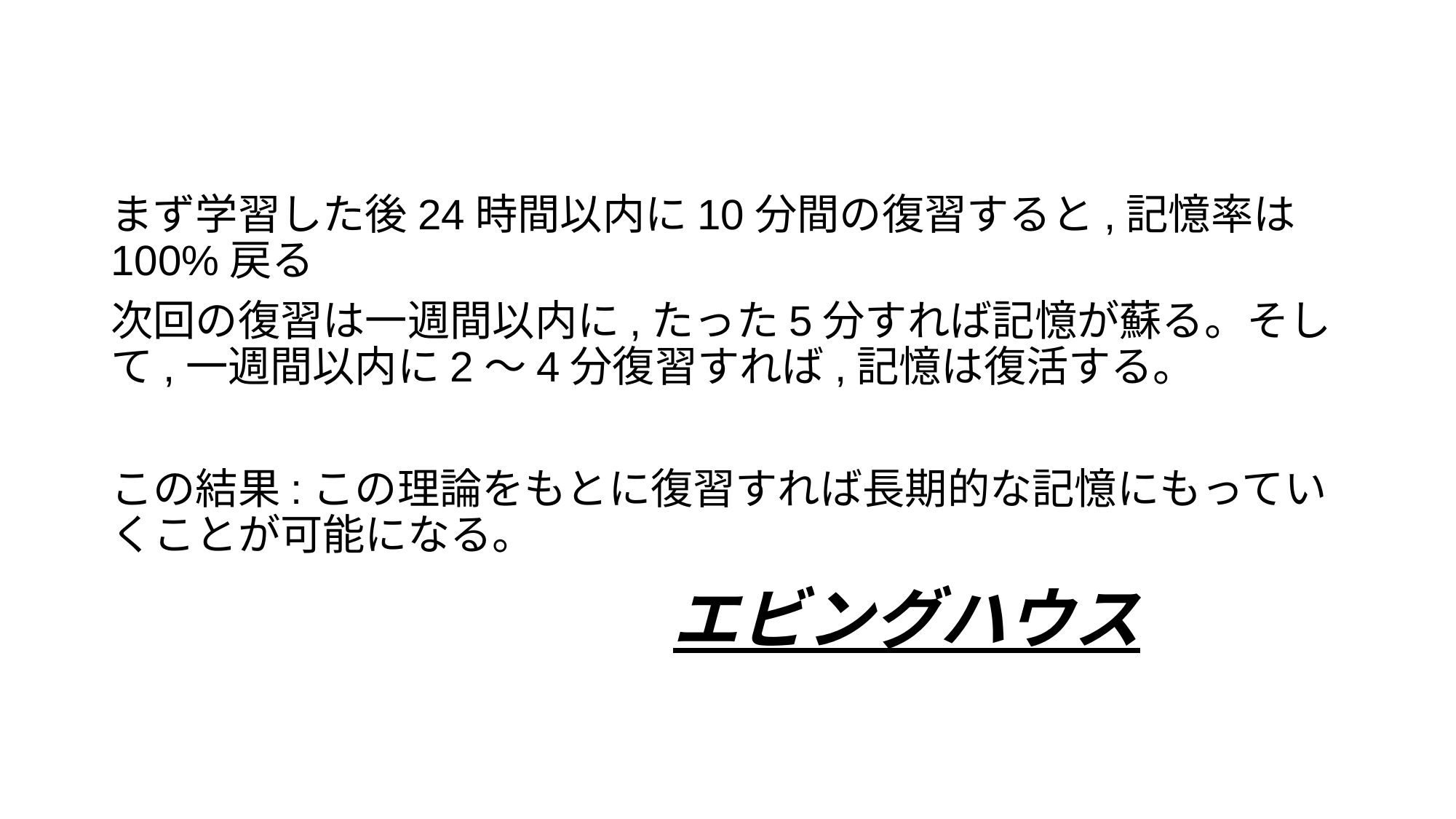

まず学習した後24時間以内に10分間の復習すると,記憶率は100%戻る
次回の復習は一週間以内に,たった5分すれば記憶が蘇る。そして,一週間以内に2～4分復習すれば,記憶は復活する。

この結果:この理論をもとに復習すれば長期的な記憶にもっていくことが可能になる。
# エビングハウス